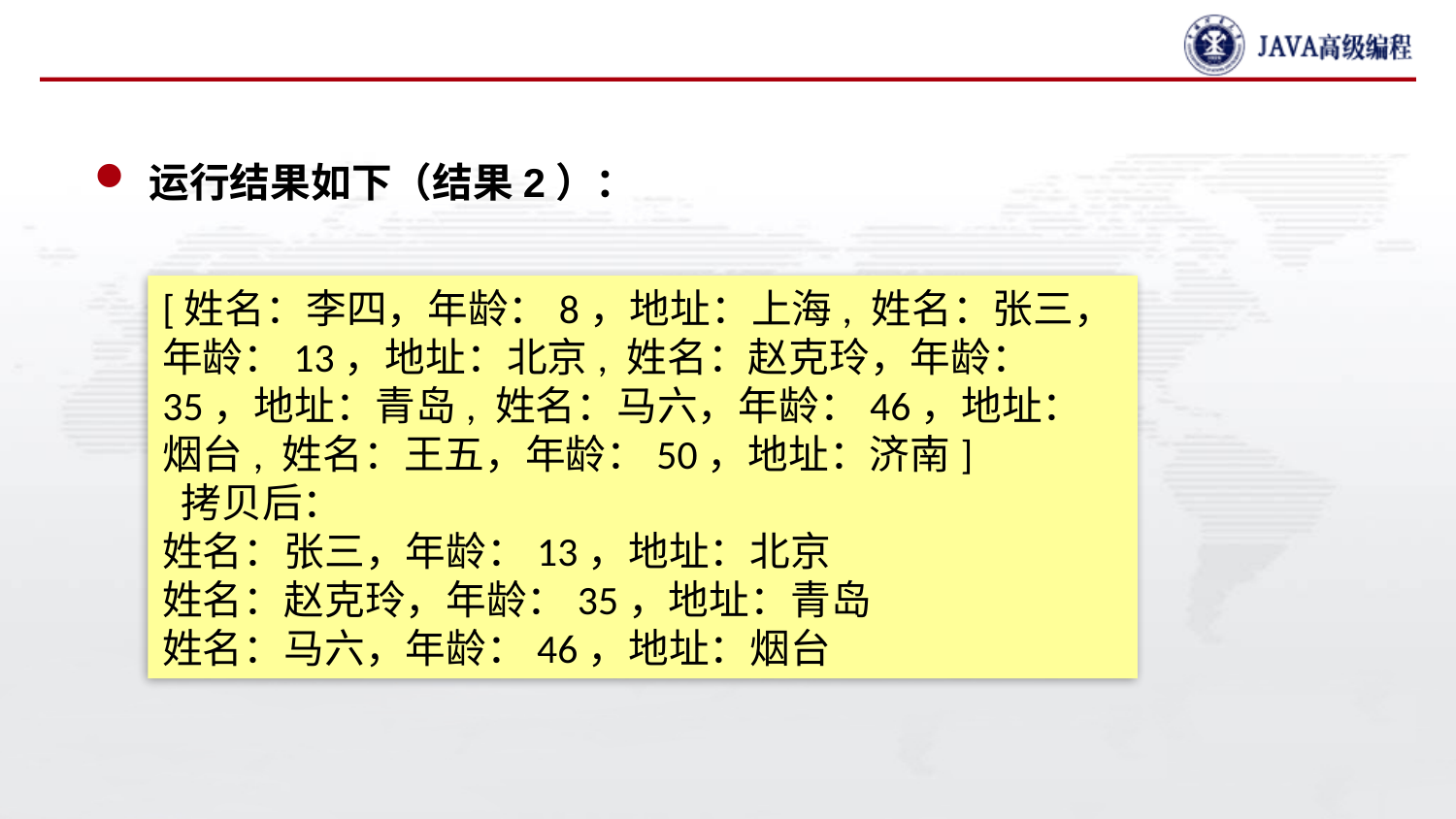

#
运行结果如下（结果2）：

[姓名：李四，年龄：8，地址：上海, 姓名：张三，年龄：13，地址：北京, 姓名：赵克玲，年龄：35，地址：青岛, 姓名：马六，年龄：46，地址：烟台, 姓名：王五，年龄：50，地址：济南]
 拷贝后：
姓名：张三，年龄：13，地址：北京
姓名：赵克玲，年龄：35，地址：青岛
姓名：马六，年龄：46，地址：烟台